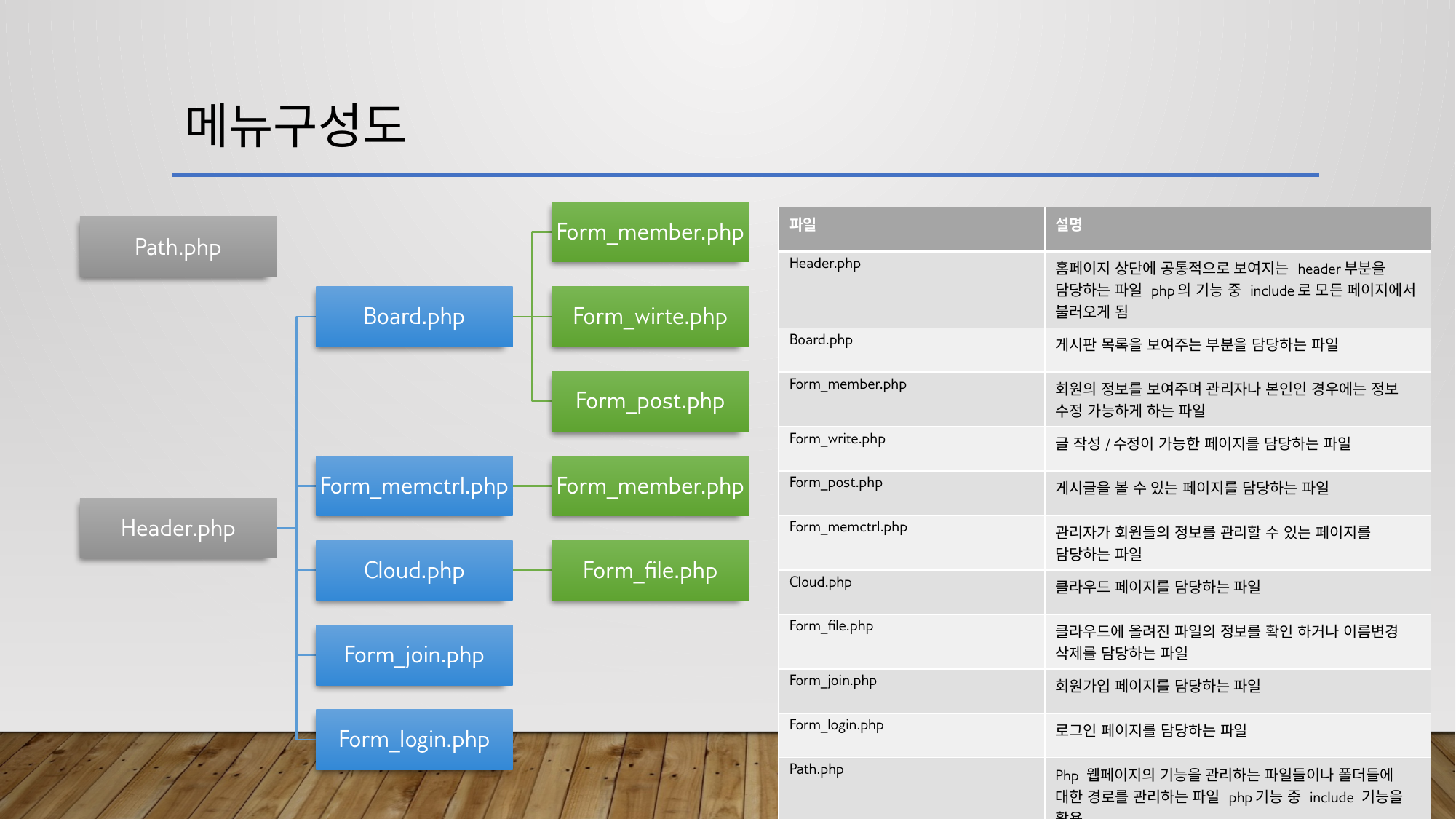

# 메뉴구성도
Path.php
Header.php
Board.php
Form_member.php
Form_wirte.php
Form_post.php
Form_memctrl.php
Form_member.php
Cloud.php
Form_file.php
Form_join.php
Form_login.php
| 파일 | 설명 |
| --- | --- |
| Header.php | 홈페이지 상단에 공통적으로 보여지는 header부분을 담당하는 파일 php의 기능 중 include로 모든 페이지에서 불러오게 됨 |
| Board.php | 게시판 목록을 보여주는 부분을 담당하는 파일 |
| Form\_member.php | 회원의 정보를 보여주며 관리자나 본인인 경우에는 정보 수정 가능하게 하는 파일 |
| Form\_write.php | 글 작성/수정이 가능한 페이지를 담당하는 파일 |
| Form\_post.php | 게시글을 볼 수 있는 페이지를 담당하는 파일 |
| Form\_memctrl.php | 관리자가 회원들의 정보를 관리할 수 있는 페이지를 담당하는 파일 |
| Cloud.php | 클라우드 페이지를 담당하는 파일 |
| Form\_file.php | 클라우드에 올려진 파일의 정보를 확인 하거나 이름변경 삭제를 담당하는 파일 |
| Form\_join.php | 회원가입 페이지를 담당하는 파일 |
| Form\_login.php | 로그인 페이지를 담당하는 파일 |
| Path.php | Php 웹페이지의 기능을 관리하는 파일들이나 폴더들에 대한 경로를 관리하는 파일 php기능 중 include 기능을 활용 |